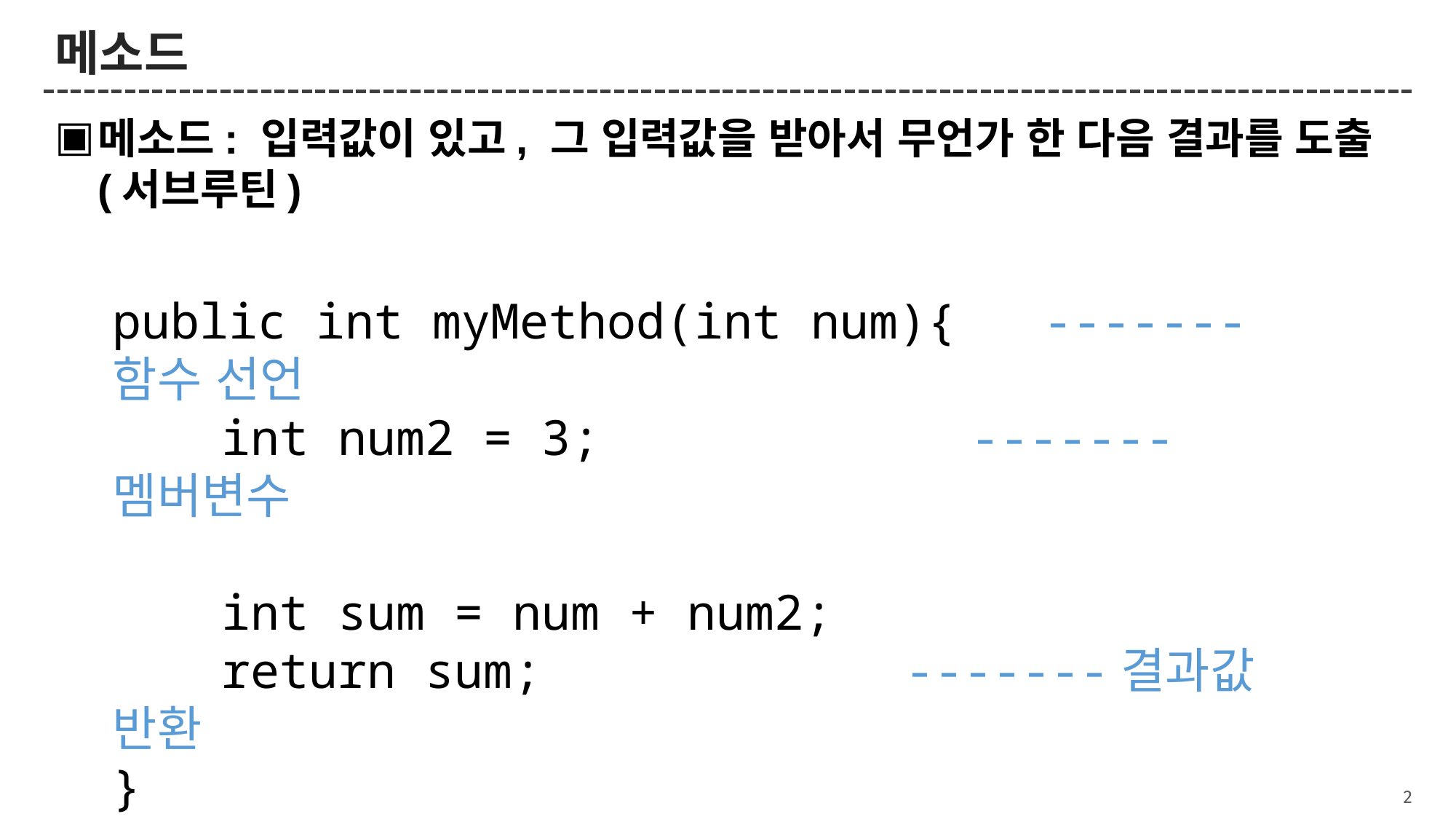

# 메소드
메소드: 입력값이 있고, 그 입력값을 받아서 무언가 한 다음 결과를 도출 (서브루틴)
public int myMethod(int num){	  -------함수 선언
	int num2 = 3; 		       -------멤버변수

	int sum = num + num2;
	return sum;				 -------결과값 반환
}